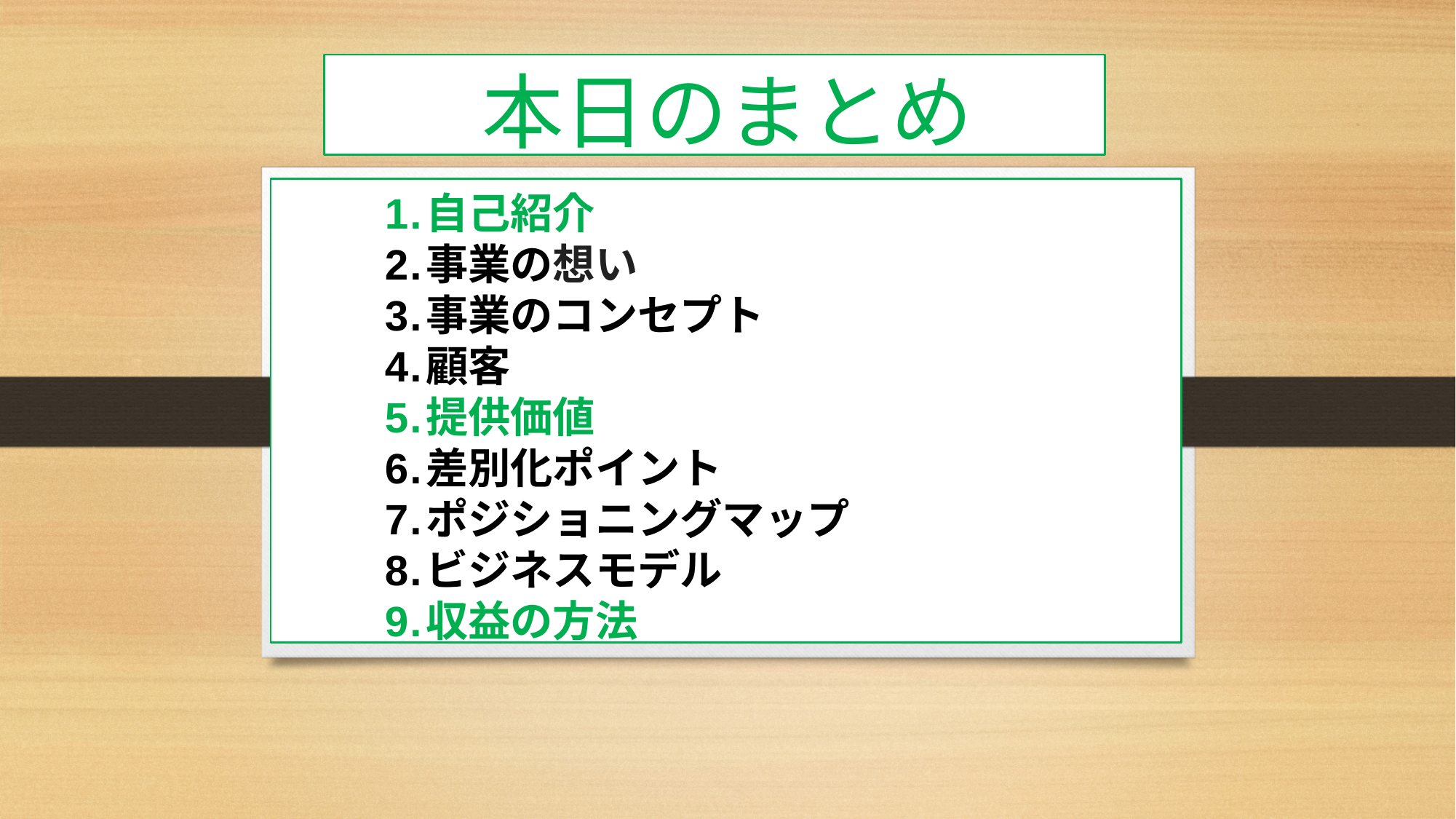

# 本日のまとめ

自己紹介
事業の想い
事業のコンセプト
顧客
提供価値
差別化ポイント
ポジショニングマップ
ビジネスモデル
収益の方法